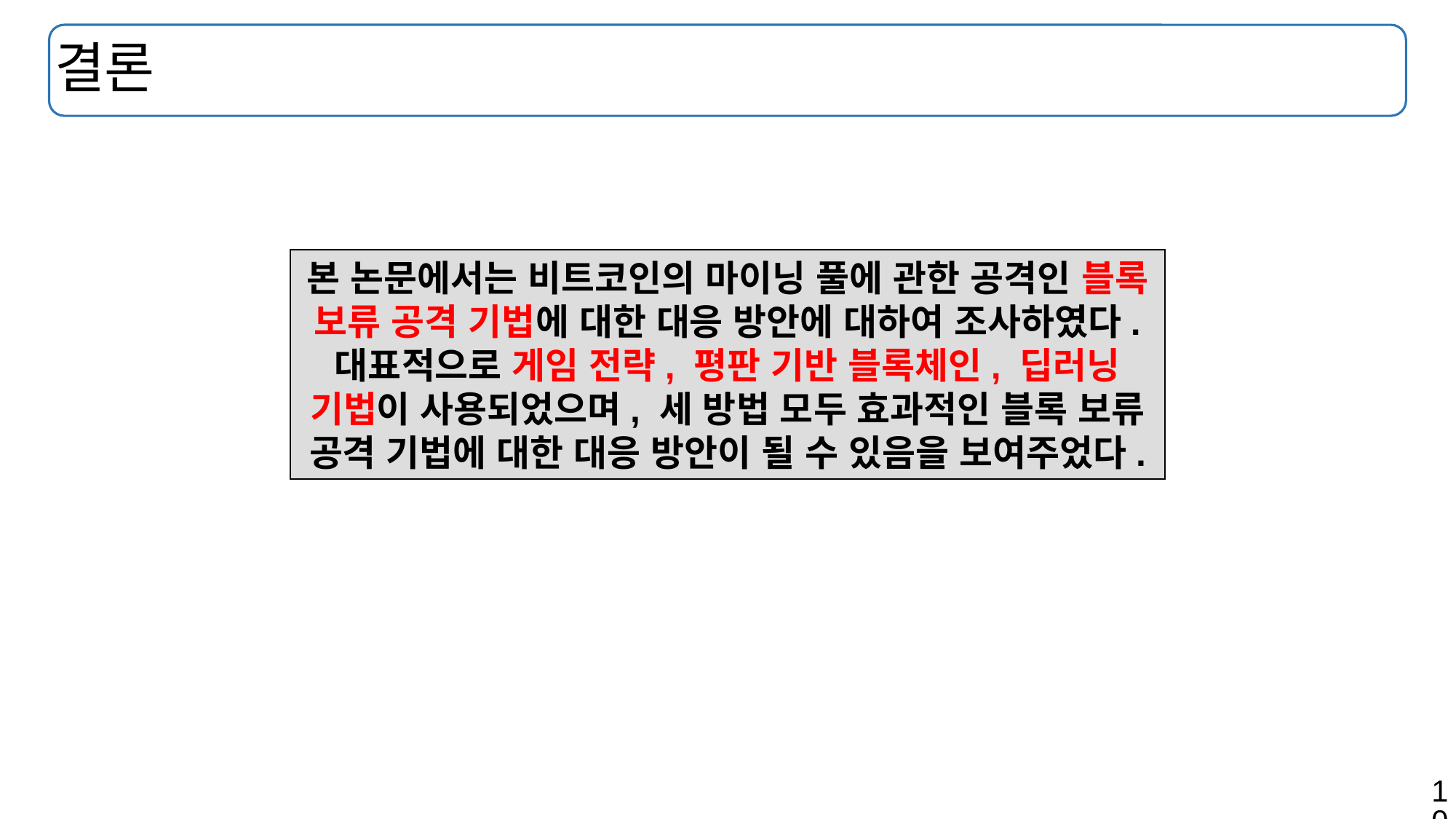

# 결론
본 논문에서는 비트코인의 마이닝 풀에 관한 공격인 블록 보류 공격 기법에 대한 대응 방안에 대하여 조사하였다.
대표적으로 게임 전략, 평판 기반 블록체인, 딥러닝 기법이 사용되었으며, 세 방법 모두 효과적인 블록 보류 공격 기법에 대한 대응 방안이 될 수 있음을 보여주었다.
10